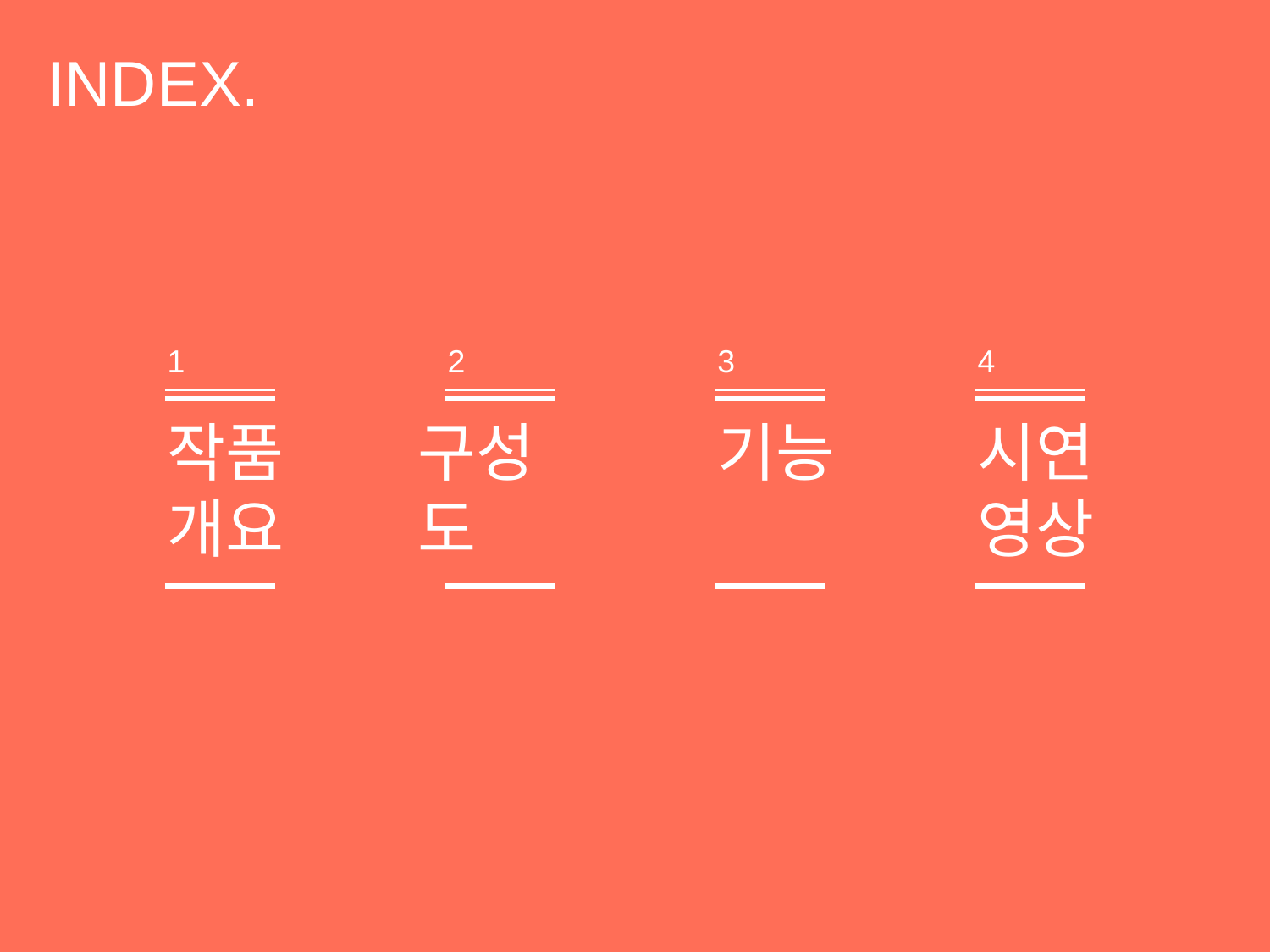

INDEX.
1
2
3
4
작품
개요
구성도
기능
시연
영상